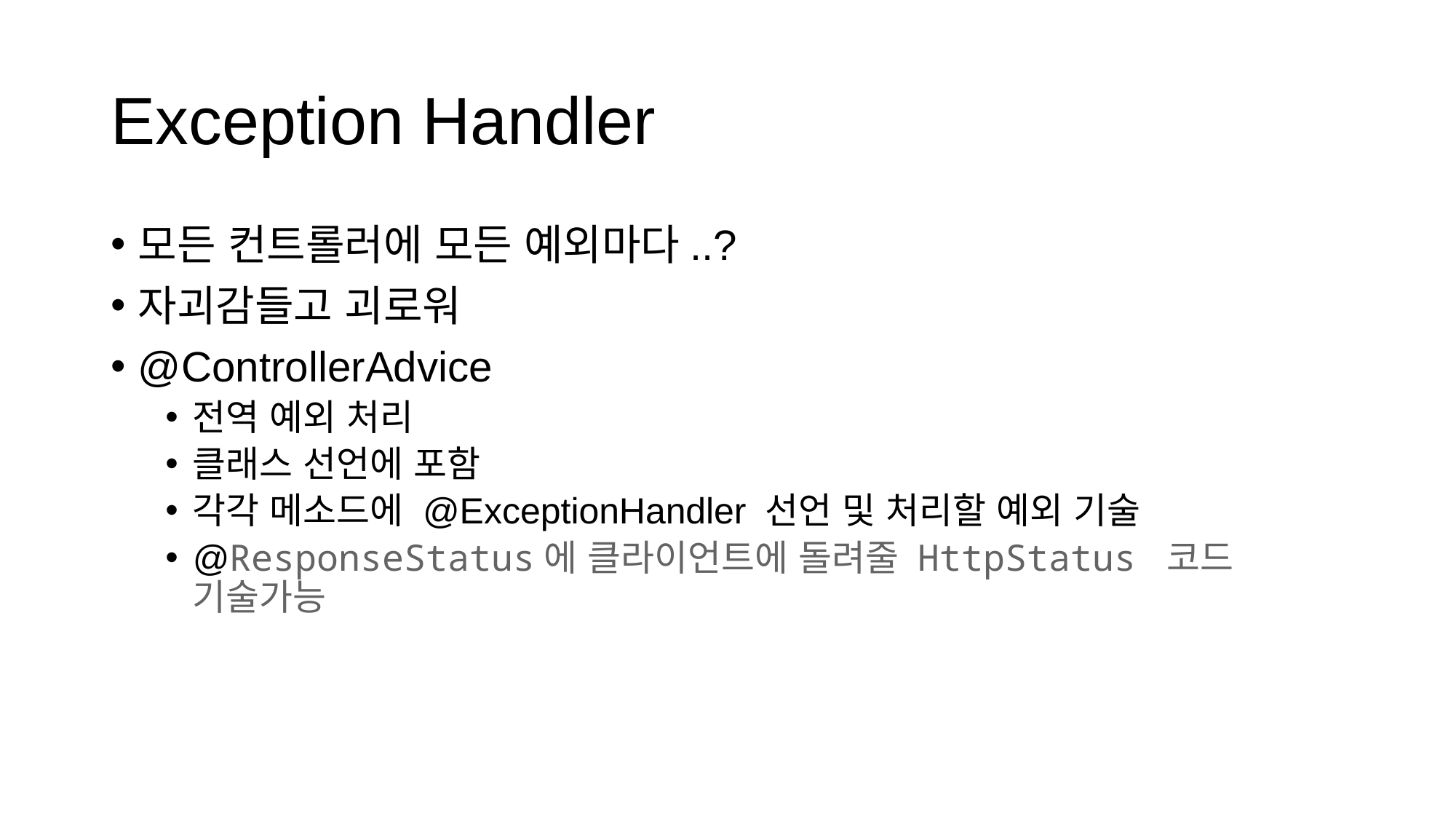

# Exception Handler
모든 컨트롤러에 모든 예외마다..?
자괴감들고 괴로워
@ControllerAdvice
전역 예외 처리
클래스 선언에 포함
각각 메소드에 @ExceptionHandler 선언 및 처리할 예외 기술
@ResponseStatus에 클라이언트에 돌려줄 HttpStatus 코드 기술가능